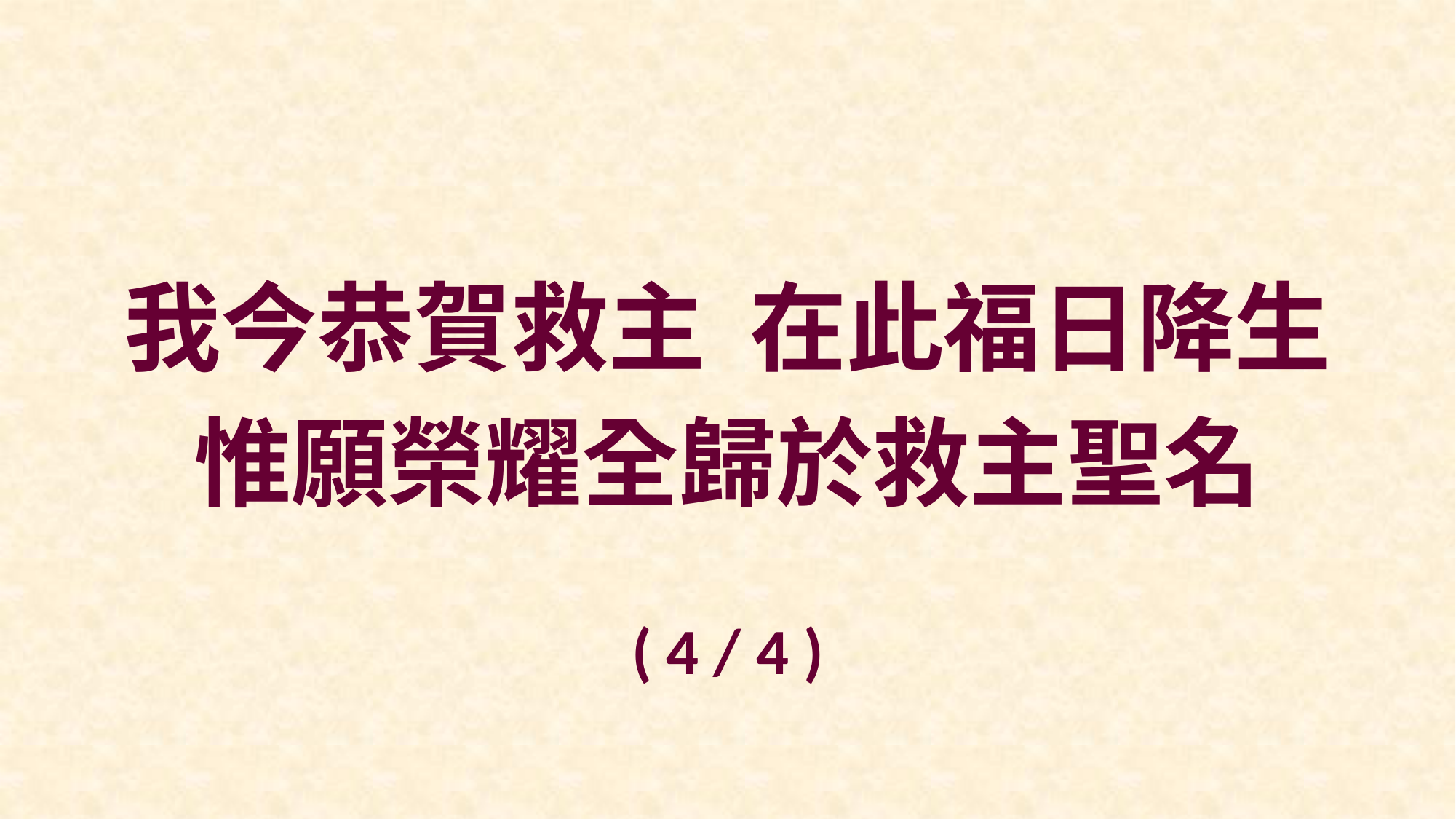

我今恭賀救主  在此福日降生
惟願榮耀全歸於救主聖名
( 4 / 4 )